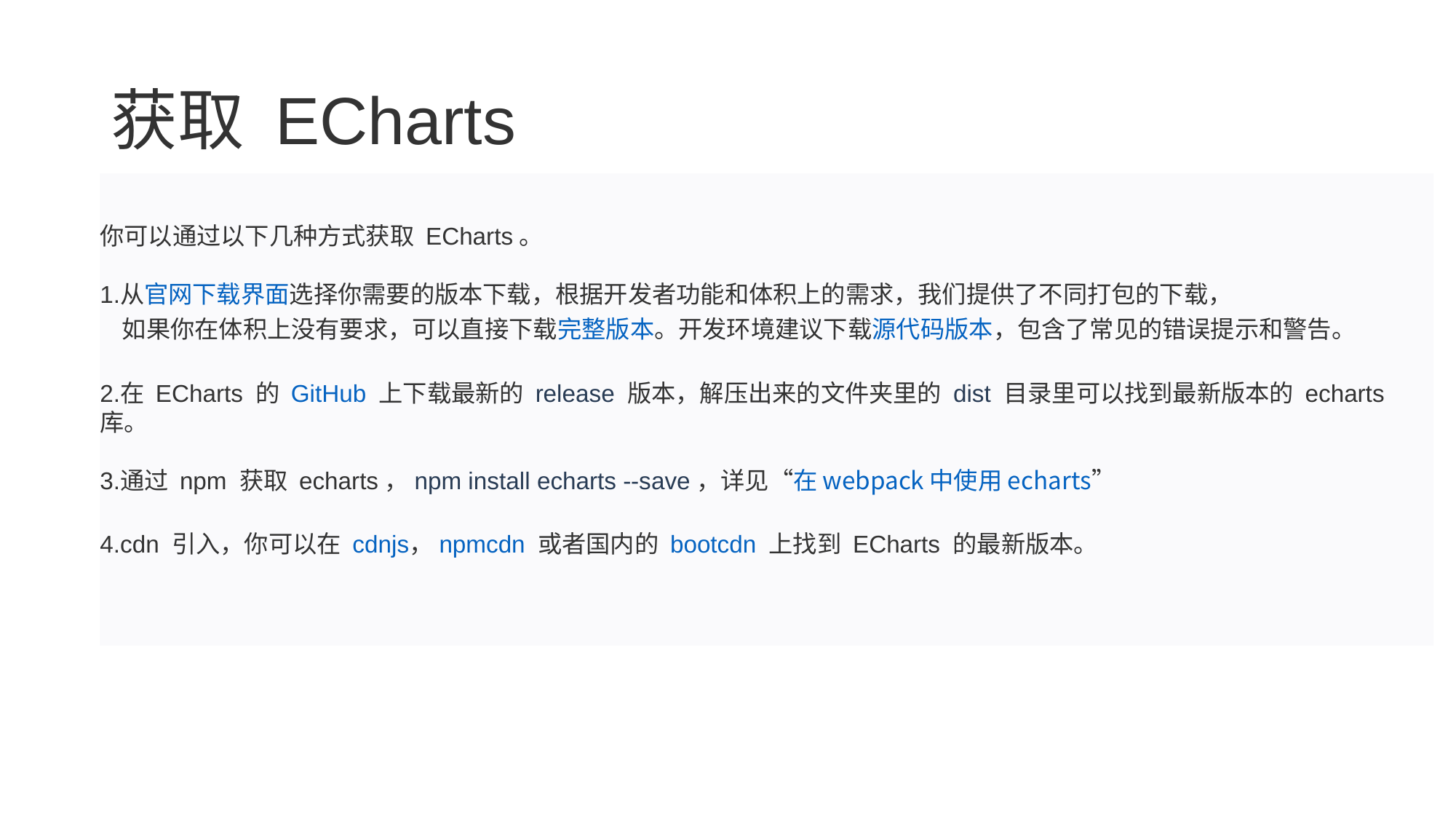

# 获取 ECharts
你可以通过以下几种方式获取 ECharts。

从官网下载界面选择你需要的版本下载，根据开发者功能和体积上的需求，我们提供了不同打包的下载，
   如果你在体积上没有要求，可以直接下载完整版本。开发环境建议下载源代码版本，包含了常见的错误提示和警告。

在 ECharts 的 GitHub 上下载最新的 release 版本，解压出来的文件夹里的 dist 目录里可以找到最新版本的 echarts 库。

通过 npm 获取 echarts，npm install echarts --save，详见“在 webpack 中使用 echarts”

cdn 引入，你可以在 cdnjs，npmcdn 或者国内的 bootcdn 上找到 ECharts 的最新版本。